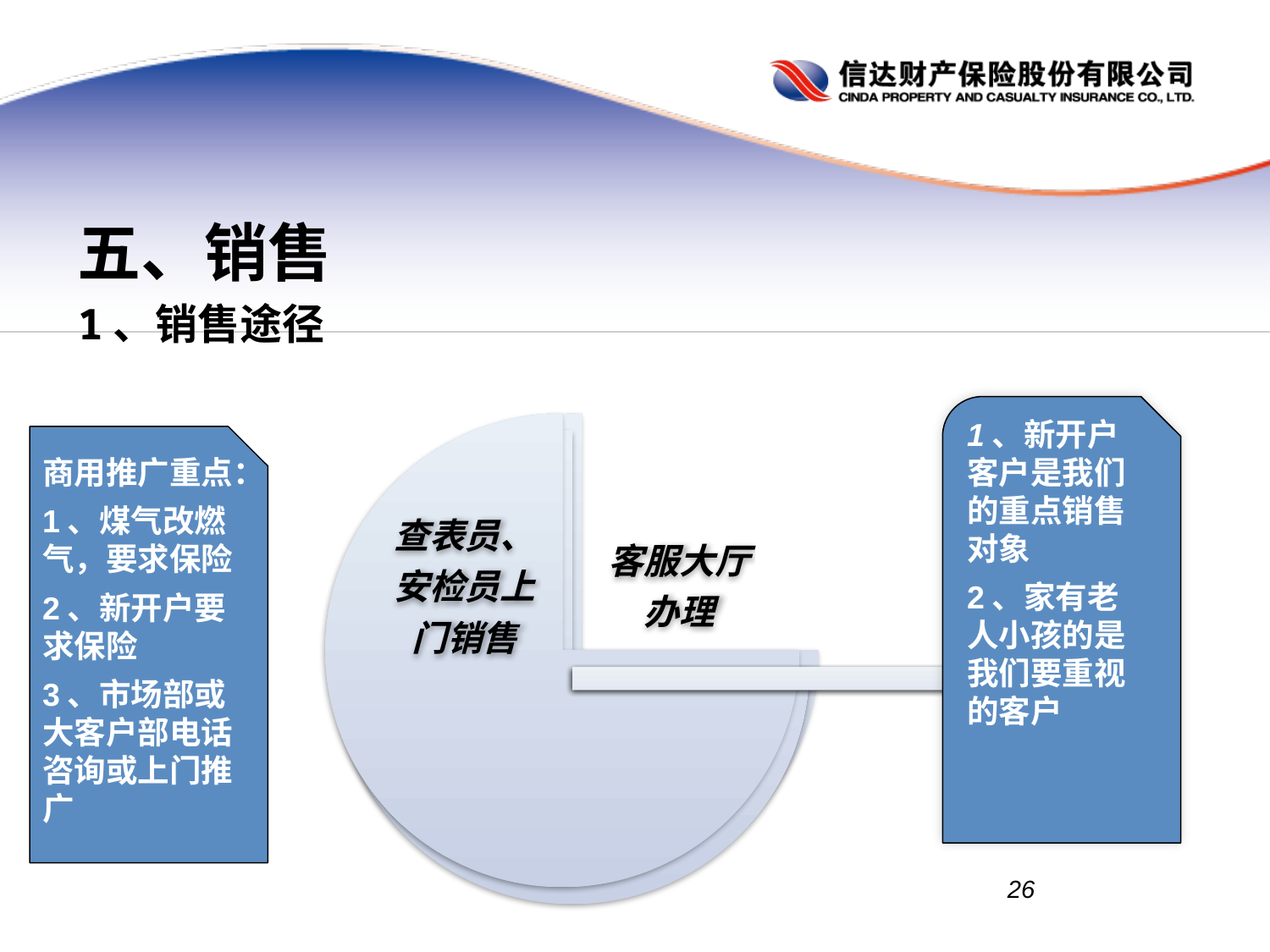

五、销售
1、销售途径

客服大厅办理
活动
查表员、安检员上门销售
1、新开户客户是我们的重点销售对象
2、家有老人小孩的是我们要重视的客户

商用推广重点：
1、煤气改燃气，要求保险
2、新开户要求保险
3、市场部或大客户部电话咨询或上门推广
26